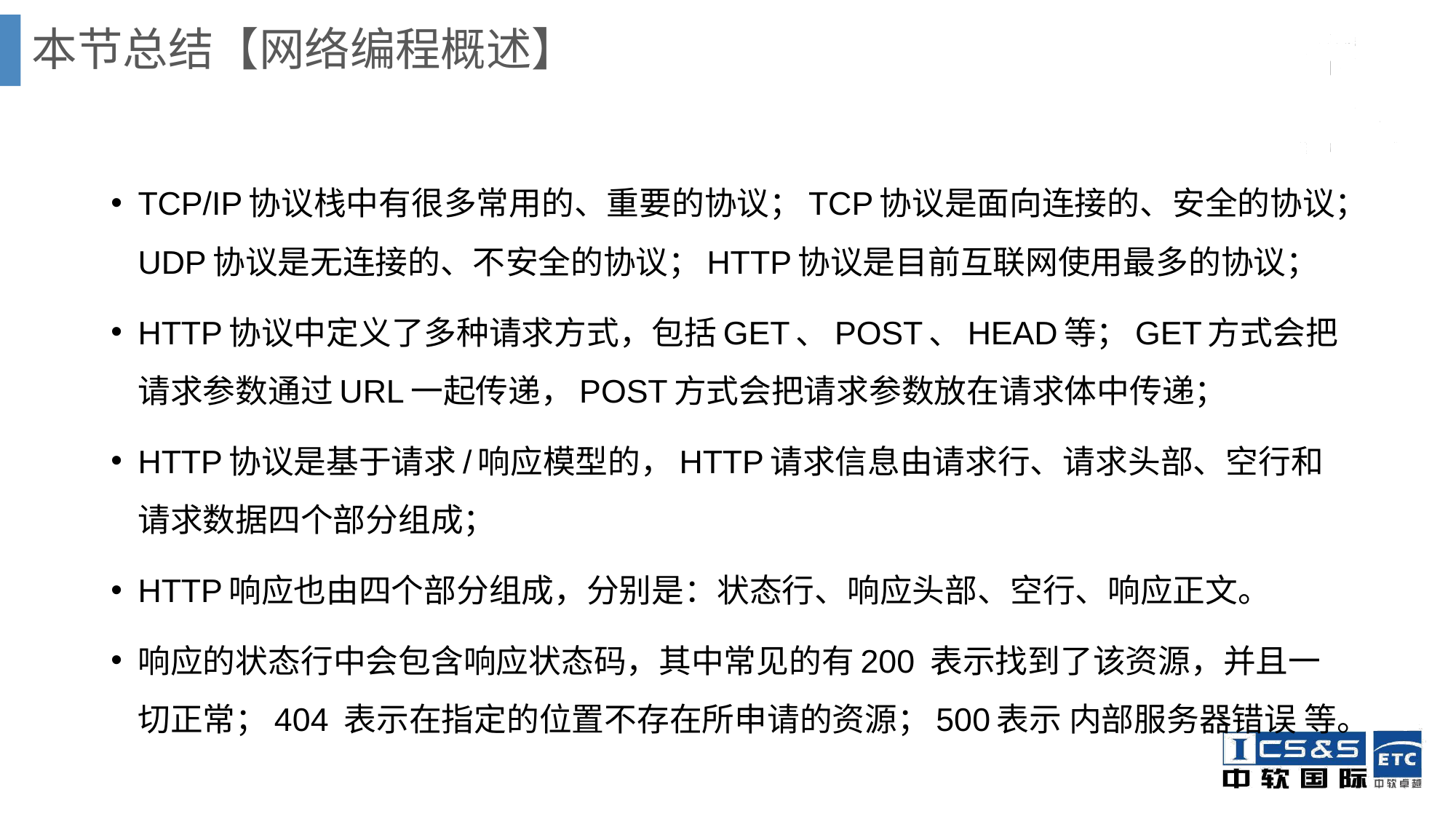

# 本节总结【网络编程概述】
TCP/IP协议栈中有很多常用的、重要的协议；TCP协议是面向连接的、安全的协议；UDP协议是无连接的、不安全的协议；HTTP协议是目前互联网使用最多的协议；
HTTP协议中定义了多种请求方式，包括GET、POST、HEAD等；GET方式会把请求参数通过URL一起传递，POST方式会把请求参数放在请求体中传递；
HTTP协议是基于请求/响应模型的，HTTP请求信息由请求行、请求头部、空行和请求数据四个部分组成；
HTTP响应也由四个部分组成，分别是：状态行、响应头部、空行、响应正文。
响应的状态行中会包含响应状态码，其中常见的有200 表示找到了该资源，并且一切正常；404 表示在指定的位置不存在所申请的资源；500表示 内部服务器错误 等。